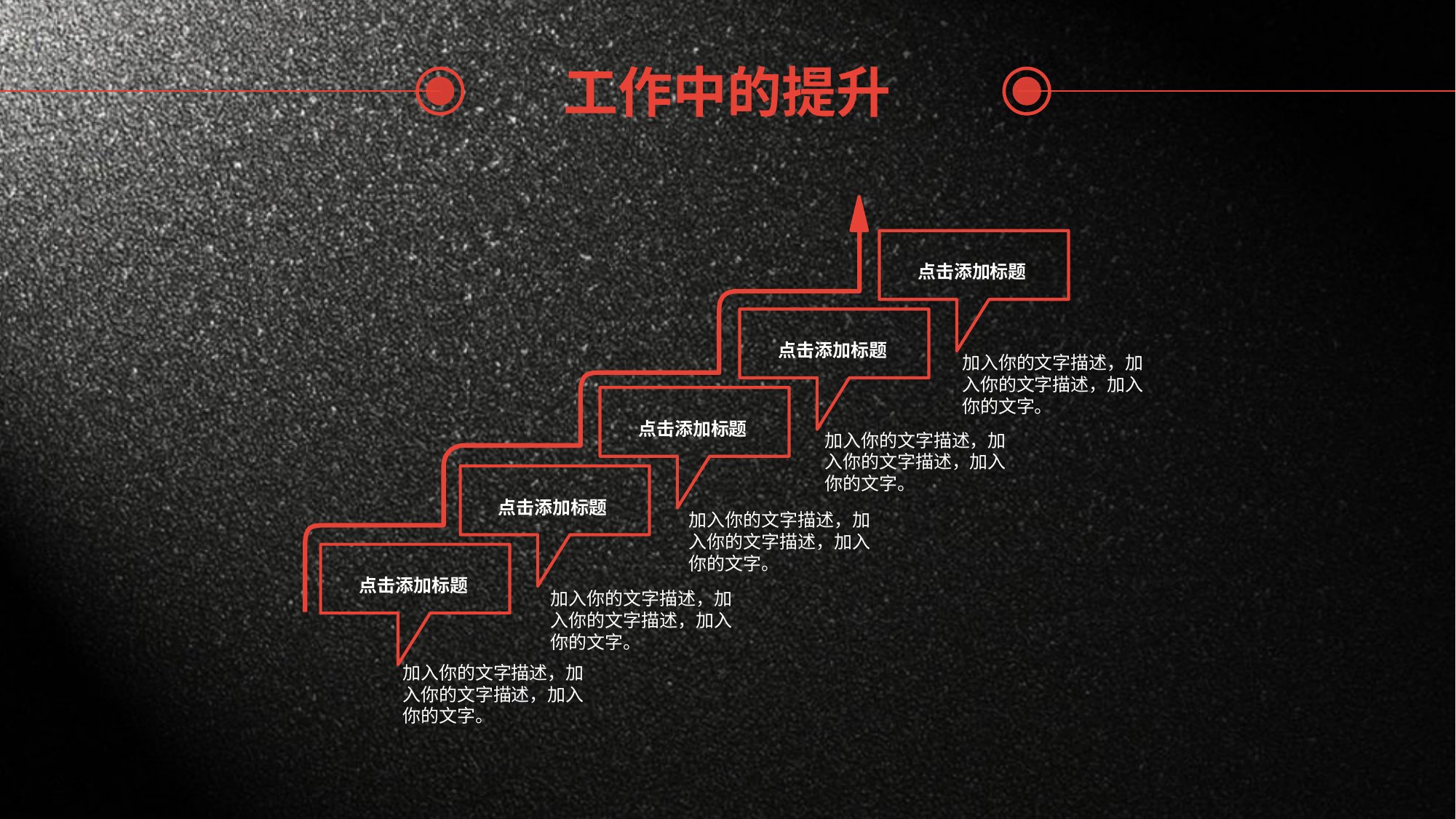

工作中的提升

点击添加标题

点击添加标题
加入你的文字描述，加入你的文字描述，加入你的文字。

点击添加标题
加入你的文字描述，加入你的文字描述，加入你的文字。

点击添加标题
加入你的文字描述，加入你的文字描述，加入你的文字。

点击添加标题
加入你的文字描述，加入你的文字描述，加入你的文字。
加入你的文字描述，加入你的文字描述，加入你的文字。